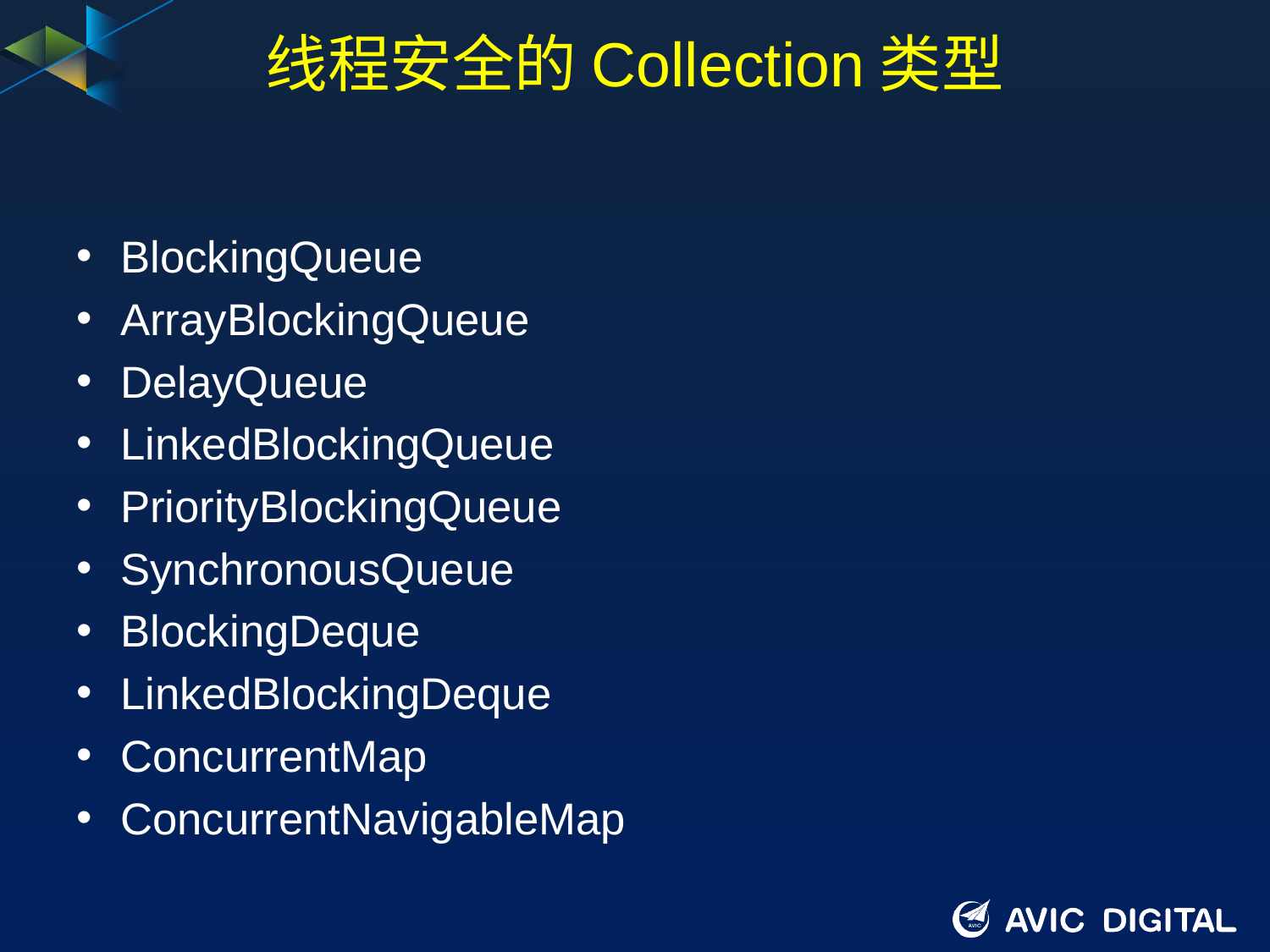

# 线程安全的Collection类型
BlockingQueue
ArrayBlockingQueue
DelayQueue
LinkedBlockingQueue
PriorityBlockingQueue
SynchronousQueue
BlockingDeque
LinkedBlockingDeque
ConcurrentMap
ConcurrentNavigableMap